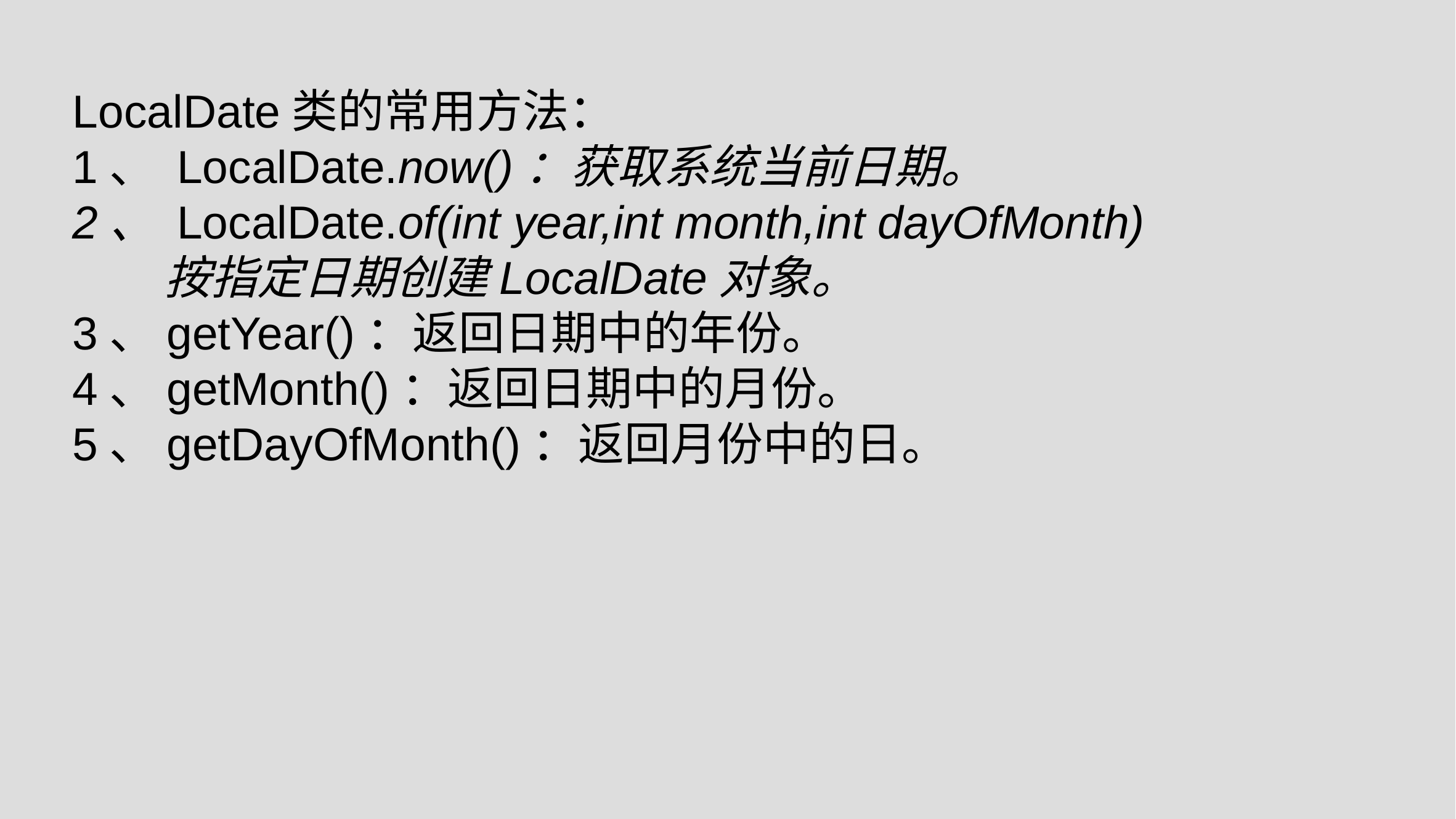

LocalDate类的常用方法：
1、 LocalDate.now()：获取系统当前日期。
2、 LocalDate.of(int year,int month,int dayOfMonth)
	按指定日期创建LocalDate对象。
3、getYear()：返回日期中的年份。
4、getMonth()：返回日期中的月份。
5、getDayOfMonth()：返回月份中的日。